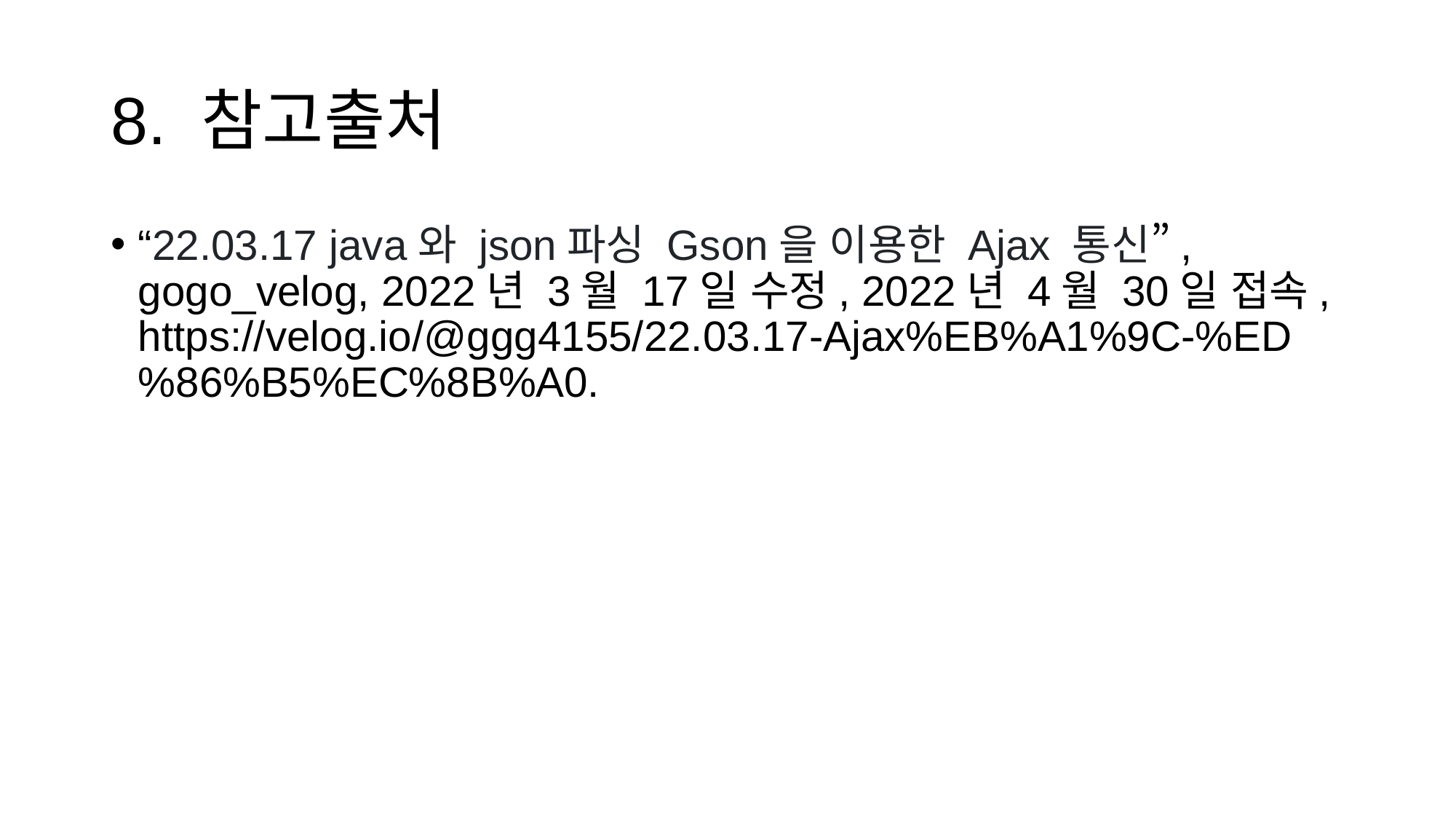

# 8. 참고출처
“22.03.17 java와 json파싱 Gson을 이용한 Ajax 통신”, gogo_velog, 2022년 3월 17일 수정, 2022년 4월 30일 접속, https://velog.io/@ggg4155/22.03.17-Ajax%EB%A1%9C-%ED%86%B5%EC%8B%A0.